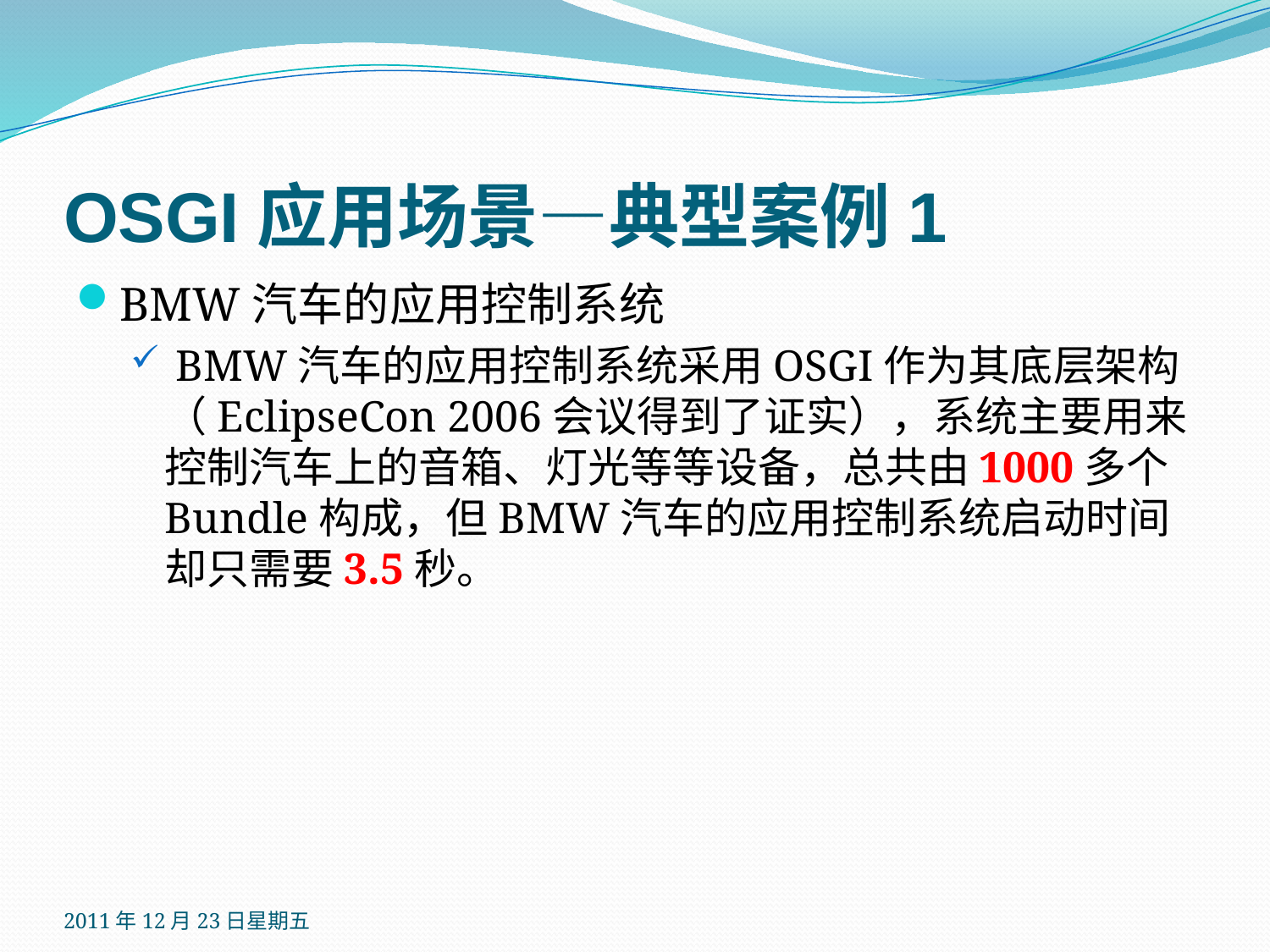

# OSGI应用场景—典型案例1
BMW汽车的应用控制系统
 BMW汽车的应用控制系统采用OSGI作为其底层架构（EclipseCon 2006会议得到了证实），系统主要用来控制汽车上的音箱、灯光等等设备，总共由1000多个Bundle构成，但BMW汽车的应用控制系统启动时间却只需要3.5秒。
2011年12月23日星期五